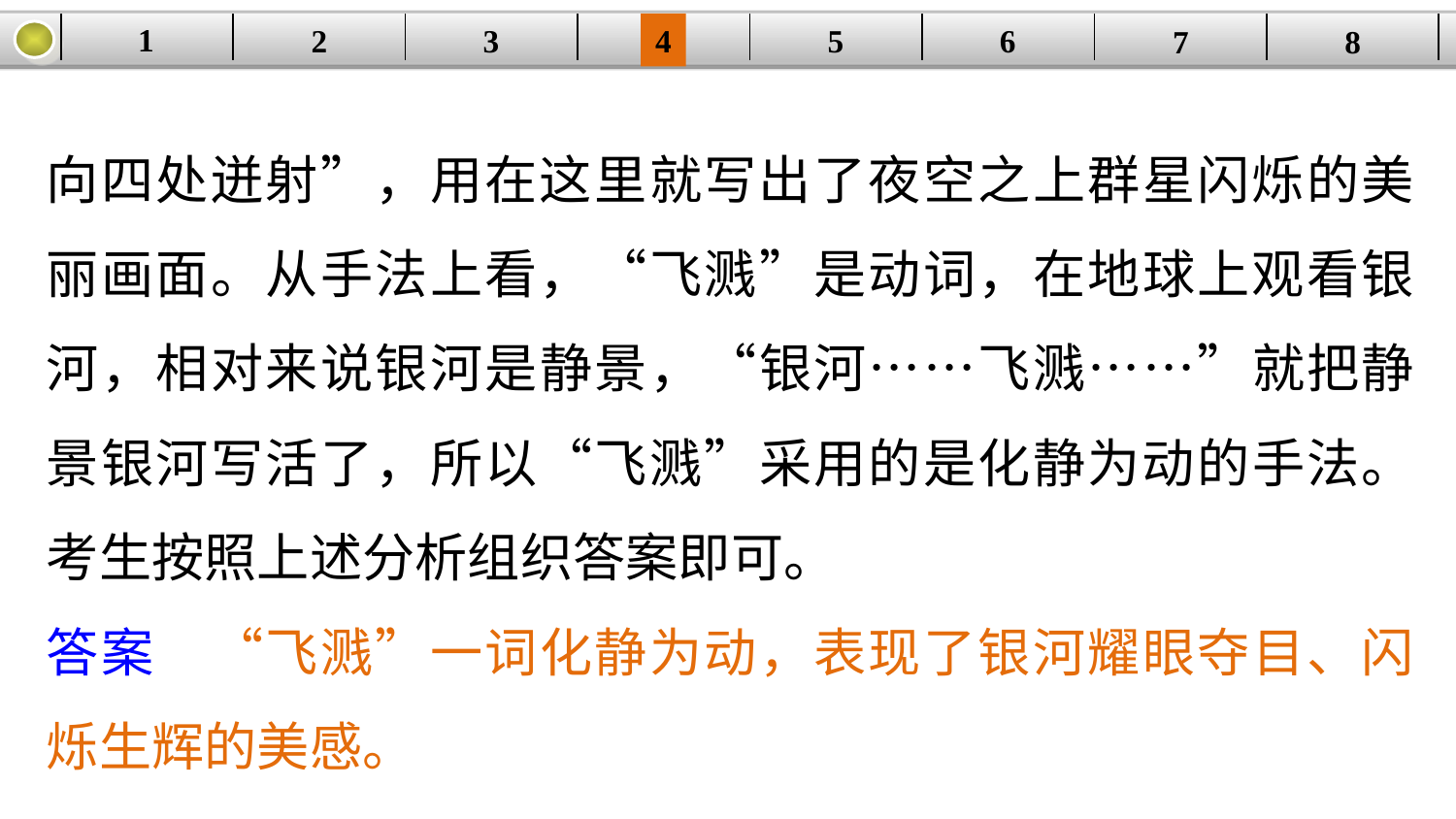

1
2
3
4
|  |  |  |  |  |  |  |  |
| --- | --- | --- | --- | --- | --- | --- | --- |
5
6
7
8

向四处迸射”，用在这里就写出了夜空之上群星闪烁的美丽画面。从手法上看，“飞溅”是动词，在地球上观看银河，相对来说银河是静景，“银河……飞溅……”就把静景银河写活了，所以“飞溅”采用的是化静为动的手法。考生按照上述分析组织答案即可。
答案　“飞溅”一词化静为动，表现了银河耀眼夺目、闪烁生辉的美感。